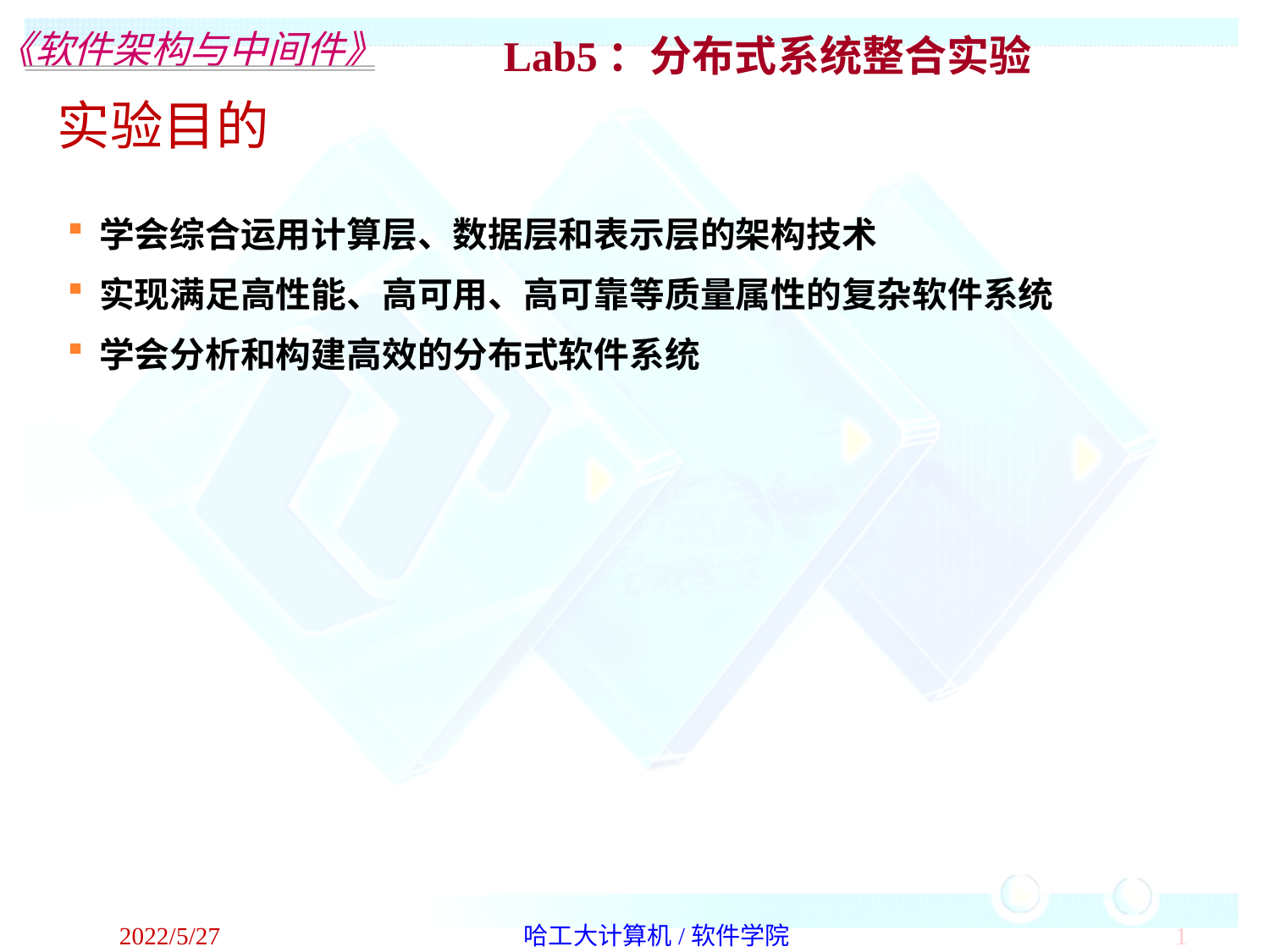

Lab5：分布式系统整合实验
实验目的
学会综合运用计算层、数据层和表示层的架构技术
实现满足高性能、高可用、高可靠等质量属性的复杂软件系统
学会分析和构建高效的分布式软件系统